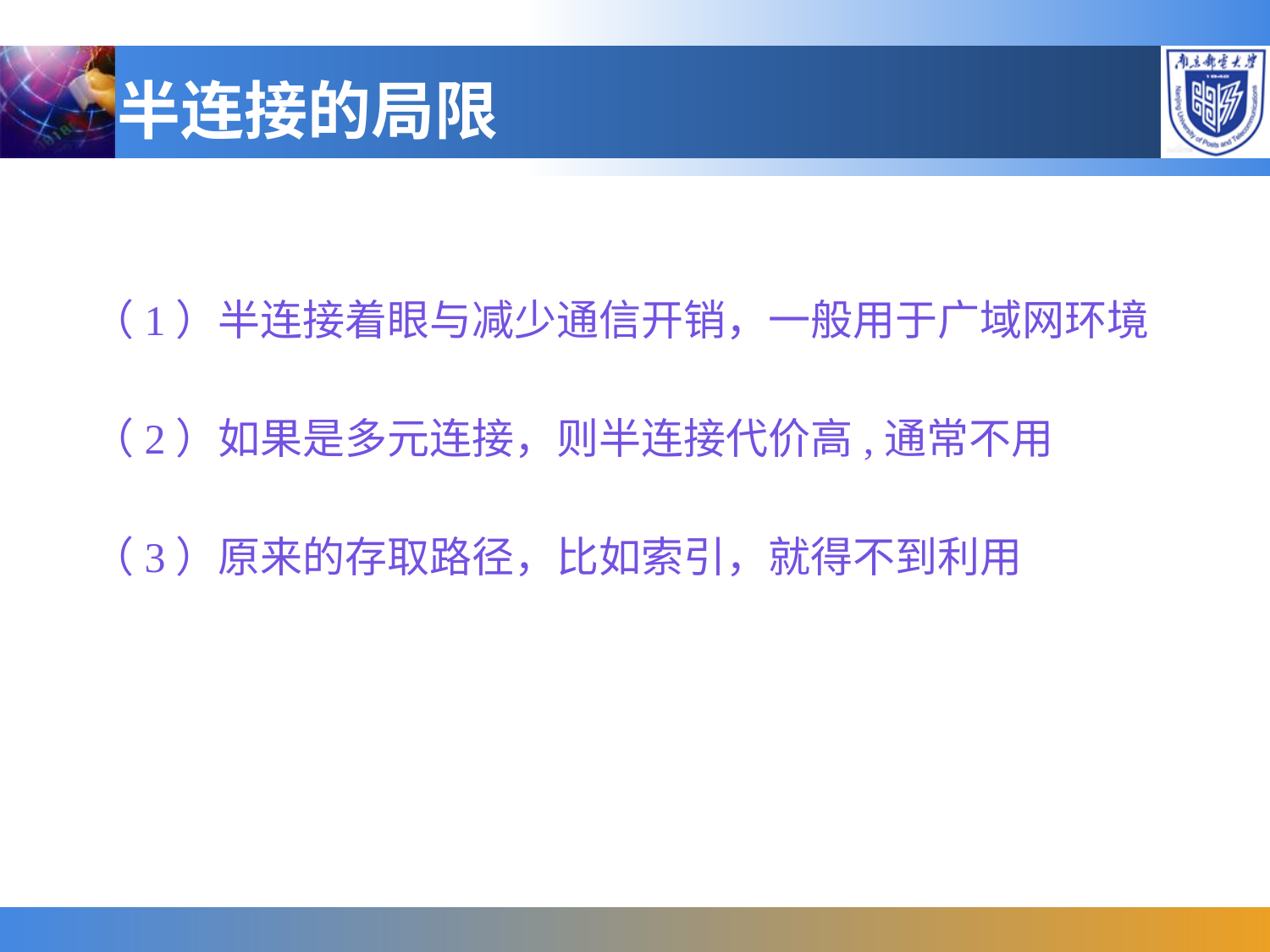

# 半连接的局限

（1）半连接着眼与减少通信开销，一般用于广域网环境

（2）如果是多元连接，则半连接代价高,通常不用

（3）原来的存取路径，比如索引，就得不到利用